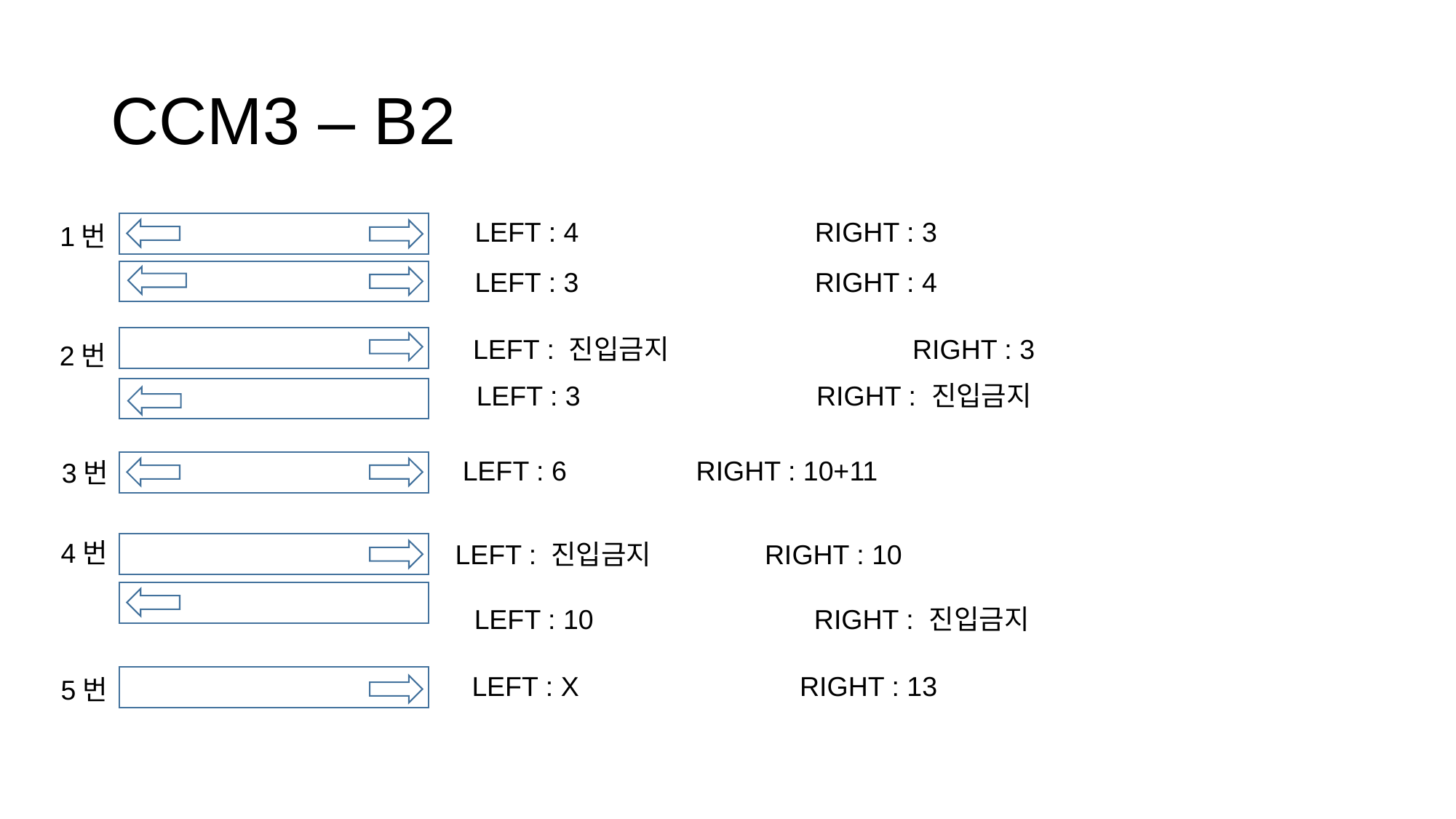

# CCM3 – B2
LEFT : 4                               RIGHT : 3
1번

LEFT : 3                               RIGHT : 4

LEFT : 진입금지                               RIGHT : 3

2번

LEFT : 3                               RIGHT : 진입금지

LEFT : 6                 RIGHT : 10+11
3번

4번
LEFT : 진입금지              RIGHT : 10

LEFT : 10                             RIGHT : 진입금지
LEFT : X                             RIGHT : 13
5번